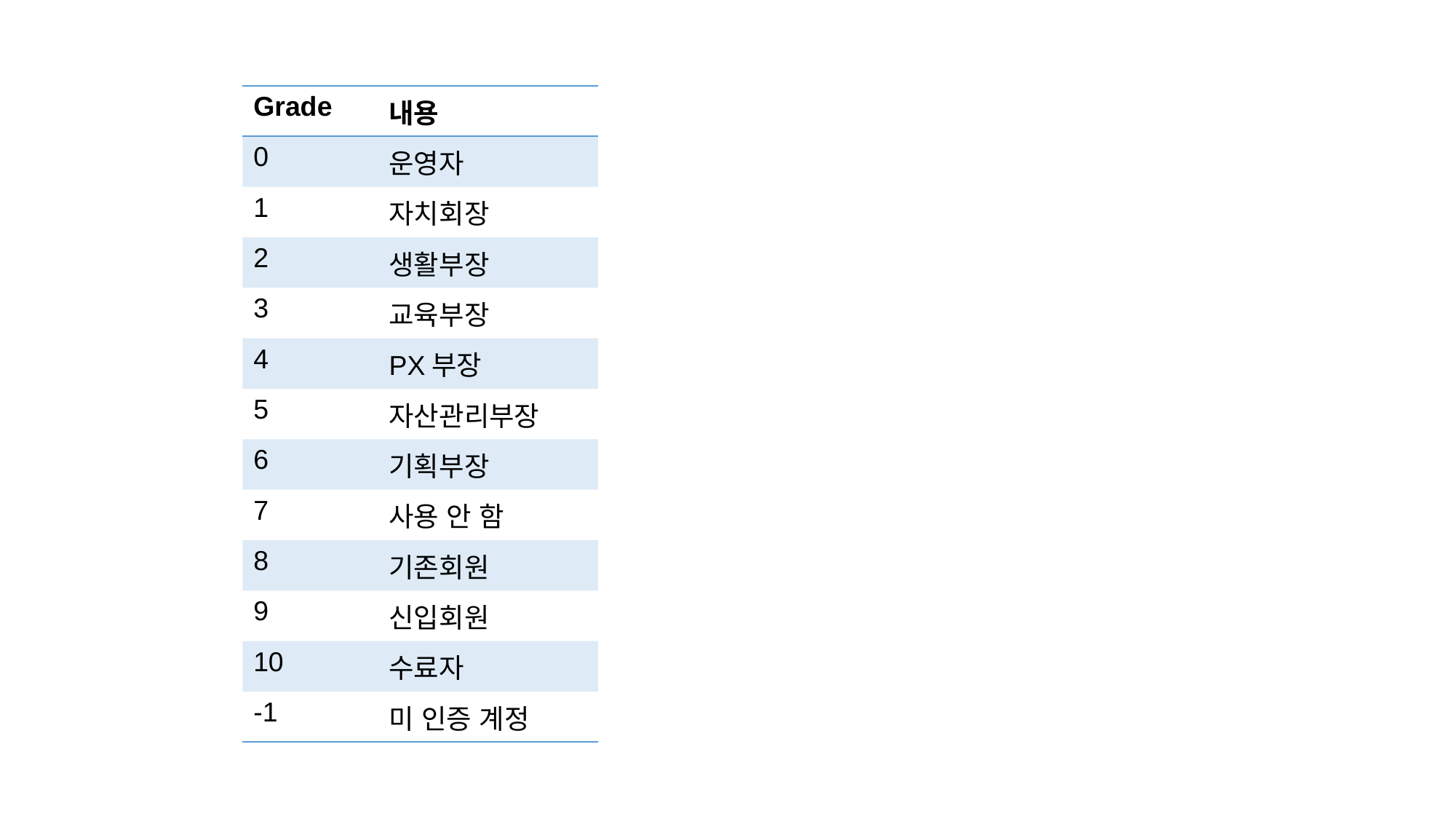

| Grade | 내용 |
| --- | --- |
| 0 | 운영자 |
| 1 | 자치회장 |
| 2 | 생활부장 |
| 3 | 교육부장 |
| 4 | PX부장 |
| 5 | 자산관리부장 |
| 6 | 기획부장 |
| 7 | 사용 안 함 |
| 8 | 기존회원 |
| 9 | 신입회원 |
| 10 | 수료자 |
| -1 | 미 인증 계정 |